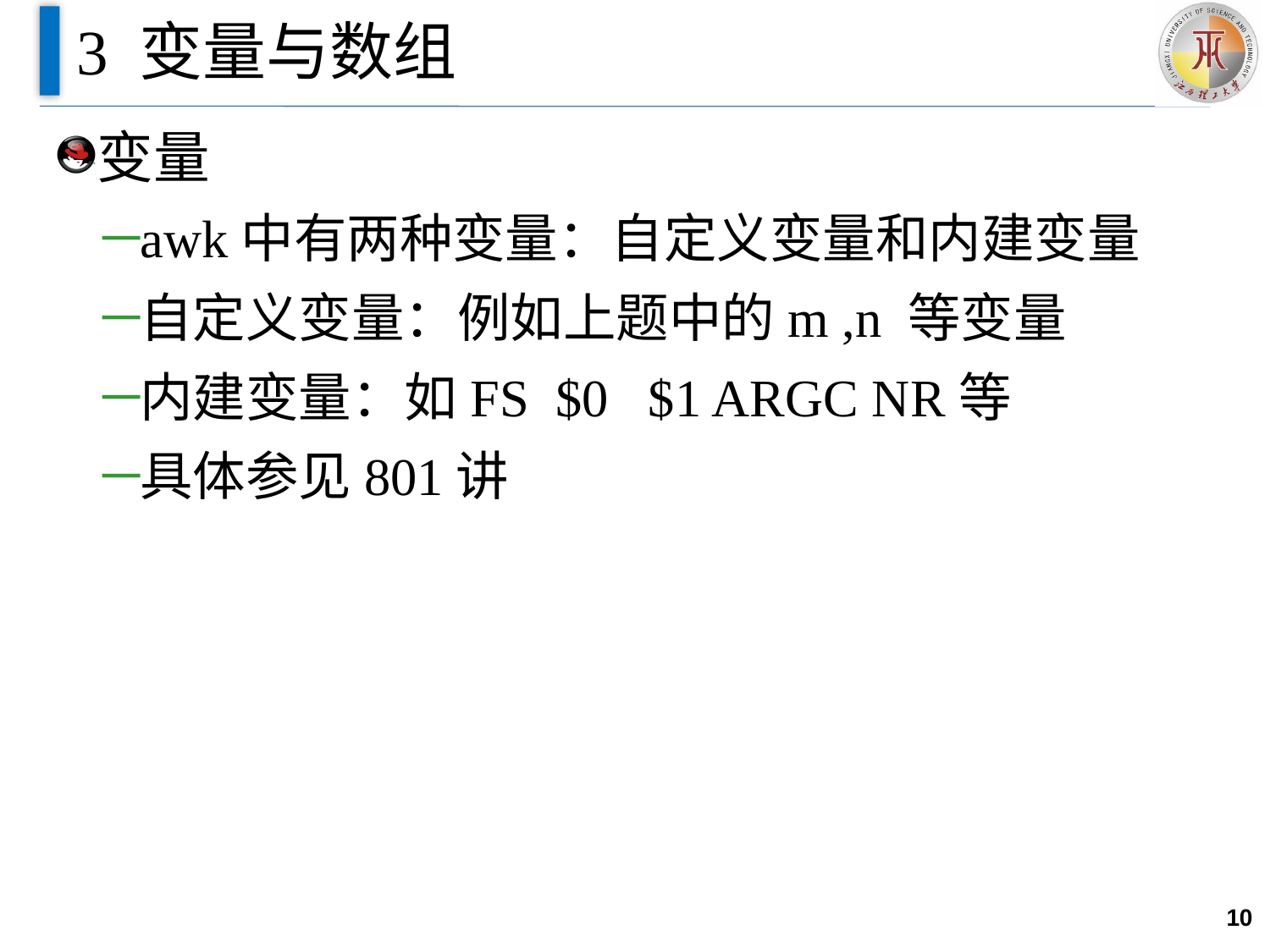

# 3 变量与数组
变量
awk中有两种变量：自定义变量和内建变量
自定义变量：例如上题中的m ,n 等变量
内建变量：如FS  $0   $1 ARGC NR等
具体参见801讲

10